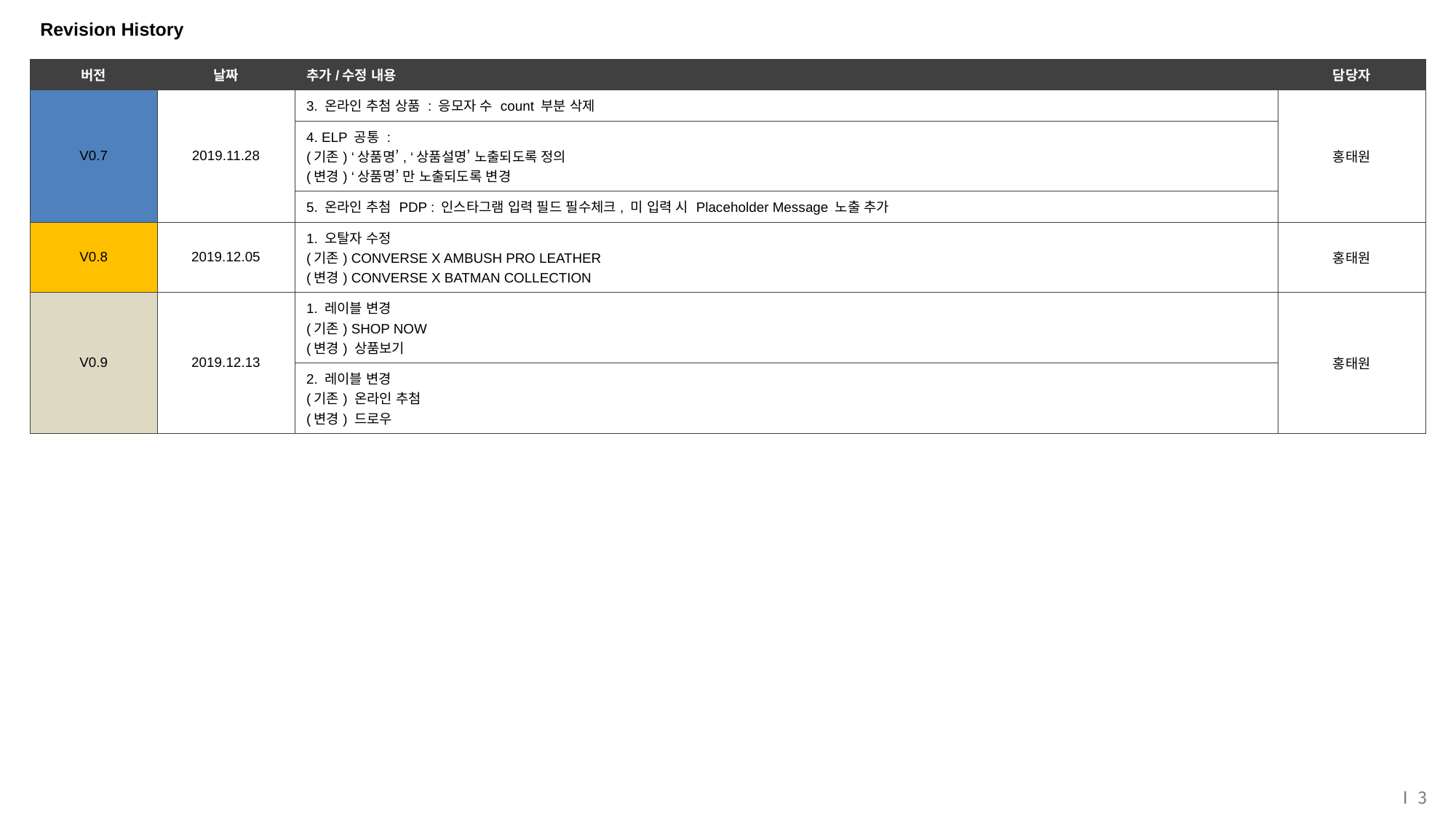

# Revision History
| 버전 | 날짜 | 추가/수정 내용 | 담당자 |
| --- | --- | --- | --- |
| V0.7 | 2019.11.28 | 3. 온라인 추첨 상품 : 응모자 수 count 부분 삭제 | 홍태원 |
|  |  | 4. ELP 공통 : (기존) ‘상품명’, ‘상품설명’ 노출되도록 정의 (변경) ‘상품명’ 만 노출되도록 변경 |  |
|  |  | 5. 온라인 추첨 PDP : 인스타그램 입력 필드 필수체크, 미 입력 시 Placeholder Message 노출 추가 |  |
| V0.8 | 2019.12.05 | 1. 오탈자 수정 (기존) CONVERSE X AMBUSH PRO LEATHER (변경) CONVERSE X BATMAN COLLECTION | 홍태원 |
| V0.9 | 2019.12.13 | 1. 레이블 변경 (기존) SHOP NOW (변경) 상품보기 | 홍태원 |
|  |  | 2. 레이블 변경 (기존) 온라인 추첨 (변경) 드로우 |  |